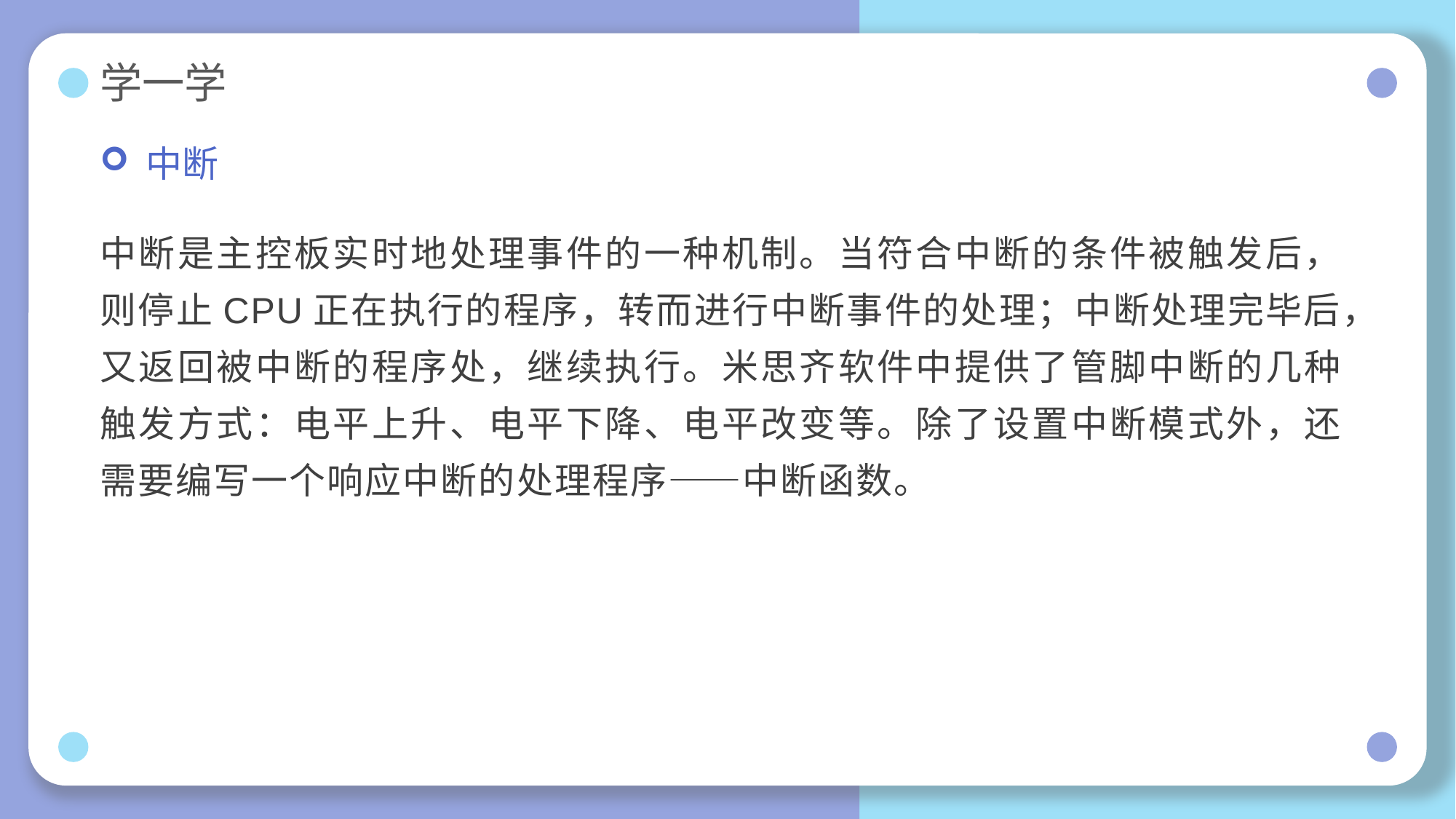

# 学一学
 中断
中断是主控板实时地处理事件的一种机制。当符合中断的条件被触发后，则停止CPU正在执行的程序，转而进行中断事件的处理；中断处理完毕后，又返回被中断的程序处，继续执行。米思齐软件中提供了管脚中断的几种触发方式：电平上升、电平下降、电平改变等。除了设置中断模式外，还需要编写一个响应中断的处理程序——中断函数。